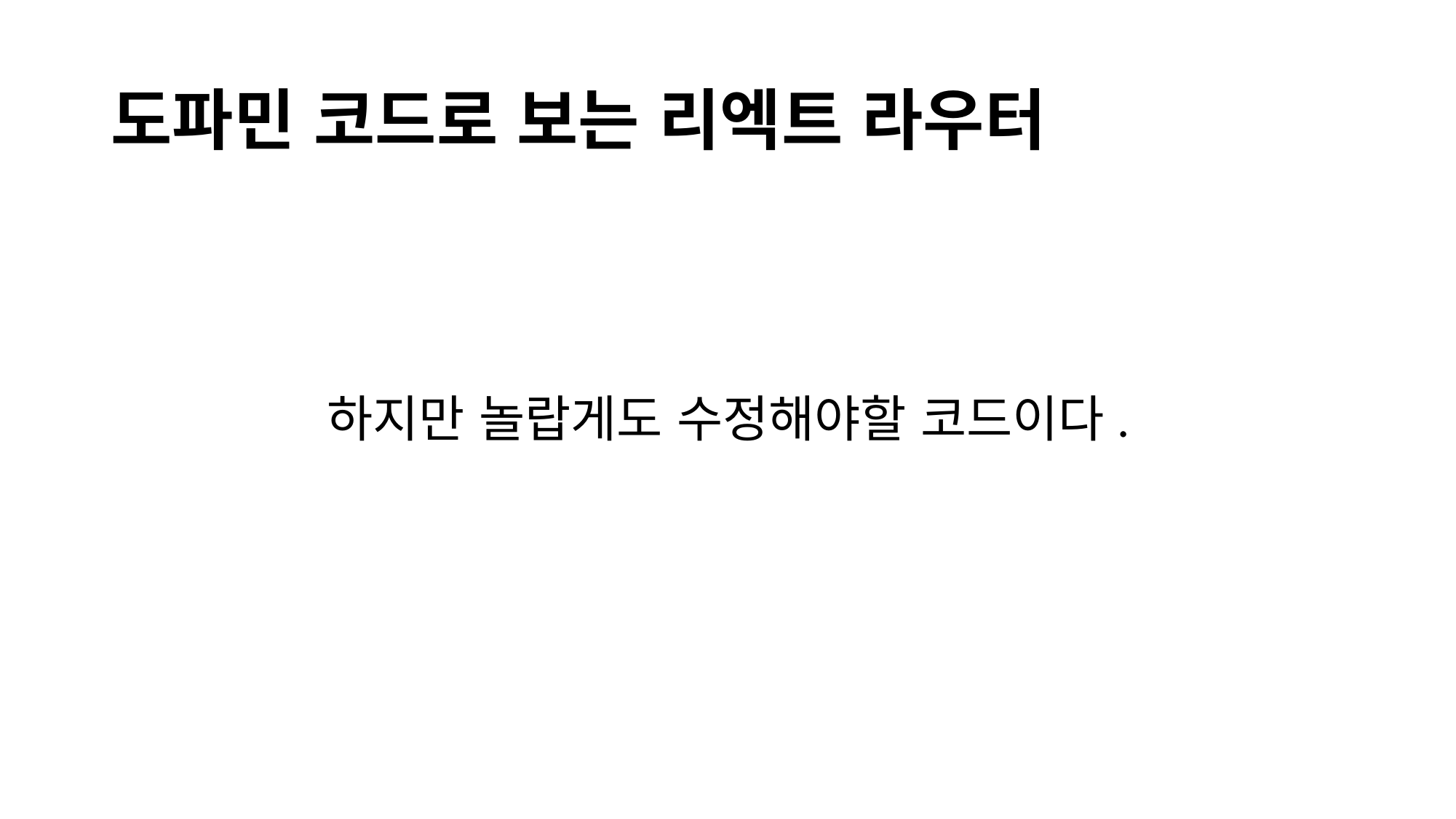

# 도파민 코드로 보는 리엑트 라우터

하지만 놀랍게도 수정해야할 코드이다.